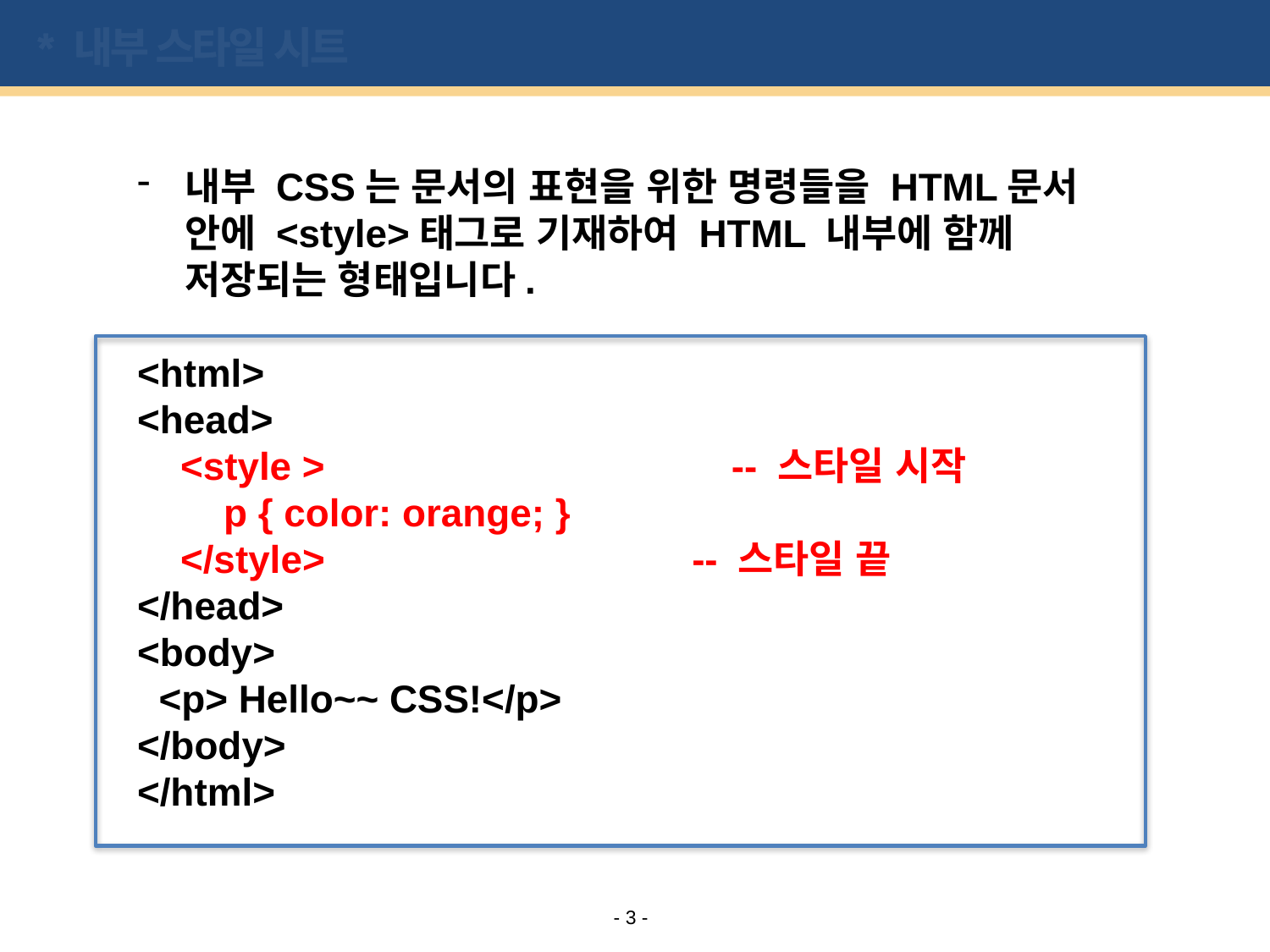

# * 내부 스타일 시트
내부 CSS는 문서의 표현을 위한 명령들을 HTML문서 안에 <style>태그로 기재하여 HTML 내부에 함께 저장되는 형태입니다.

<html>
<head>
    <style >          		        -- 스타일 시작
        p { color: orange; }
    </style>                                  -- 스타일 끝
</head>
<body>
  <p> Hello~~ CSS!</p>
</body>
</html>